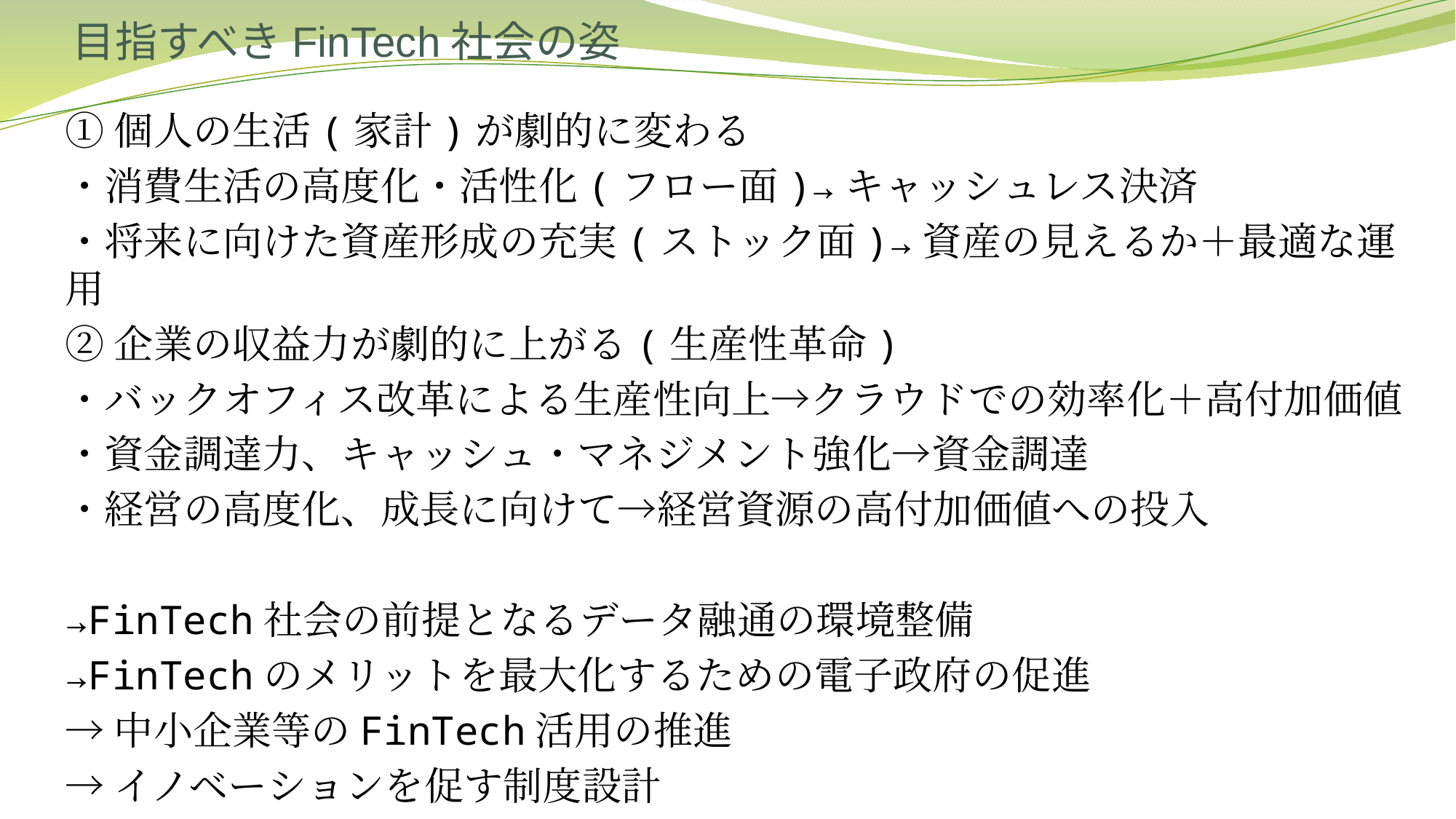

# 目指すべきFinTech社会の姿
①個人の生活(家計)が劇的に変わる
・消費生活の高度化・活性化(フロー面)→キャッシュレス決済
・将来に向けた資産形成の充実(ストック面)→資産の見えるか＋最適な運用
②企業の収益力が劇的に上がる(生産性革命)
・バックオフィス改革による生産性向上→クラウドでの効率化＋高付加価値
・資金調達力、キャッシュ・マネジメント強化→資金調達
・経営の高度化、成長に向けて→経営資源の高付加価値への投入

→FinTech社会の前提となるデータ融通の環境整備
→FinTechのメリットを最大化するための電子政府の促進
→中小企業等のFinTech活用の推進
→イノベーションを促す制度設計